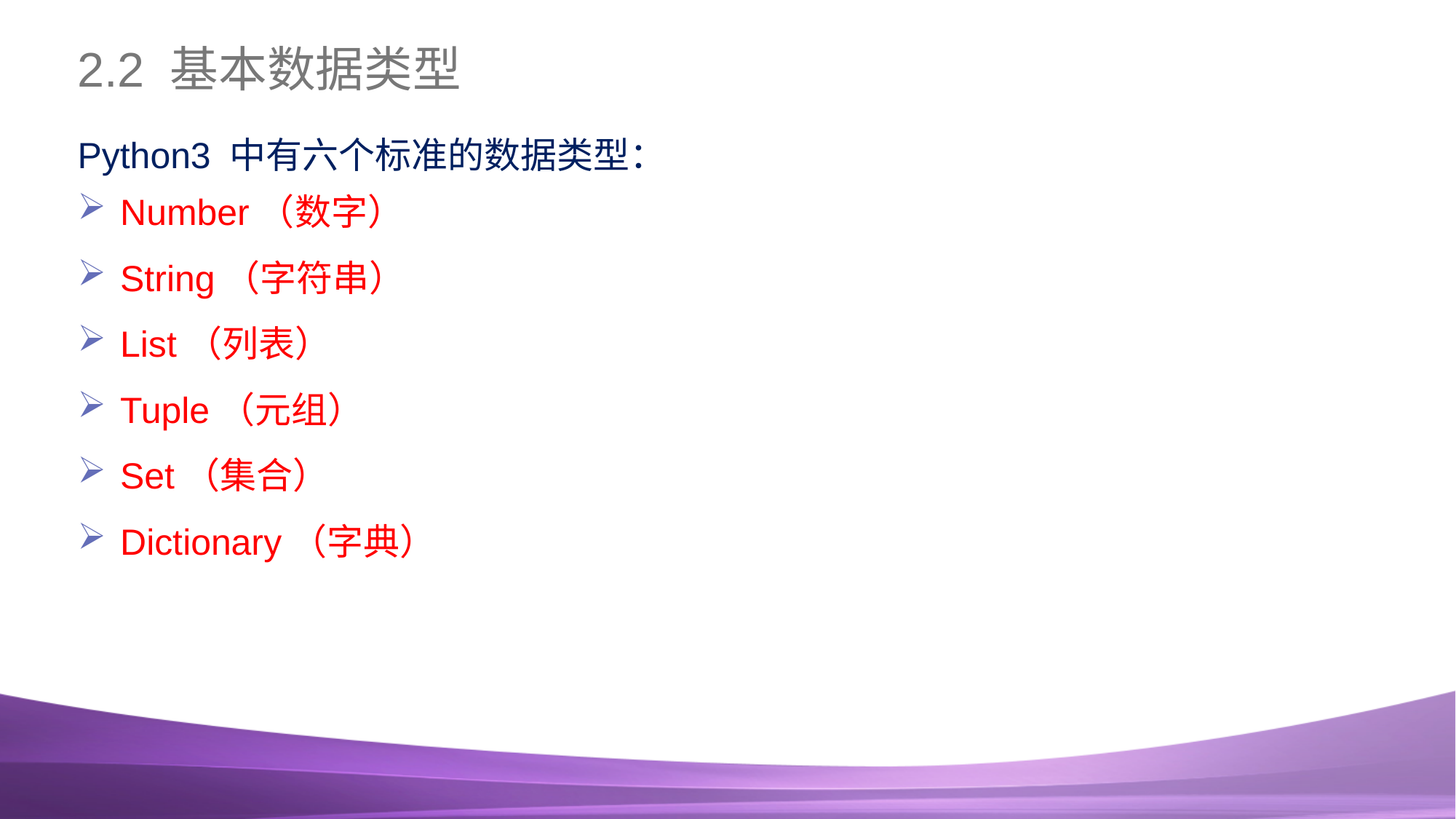

# 2.2 基本数据类型
Python3 中有六个标准的数据类型：
Number（数字）
String（字符串）
List（列表）
Tuple（元组）
Set（集合）
Dictionary（字典）